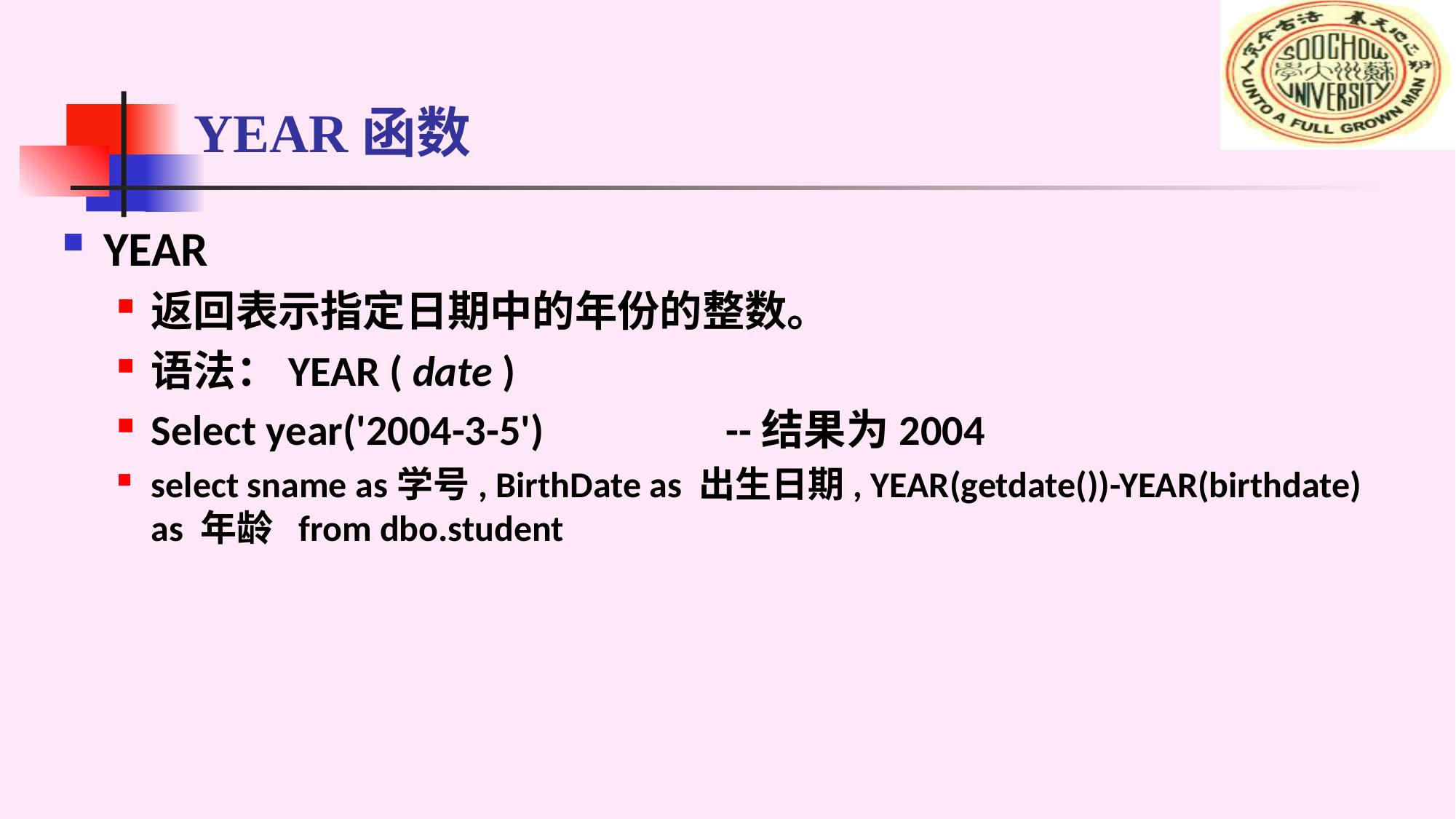

# YEAR函数
YEAR
返回表示指定日期中的年份的整数。
语法：YEAR ( date )
Select year('2004-3-5')		   --结果为2004
select sname as学号, BirthDate as 出生日期, YEAR(getdate())-YEAR(birthdate) as 年龄  from dbo.student